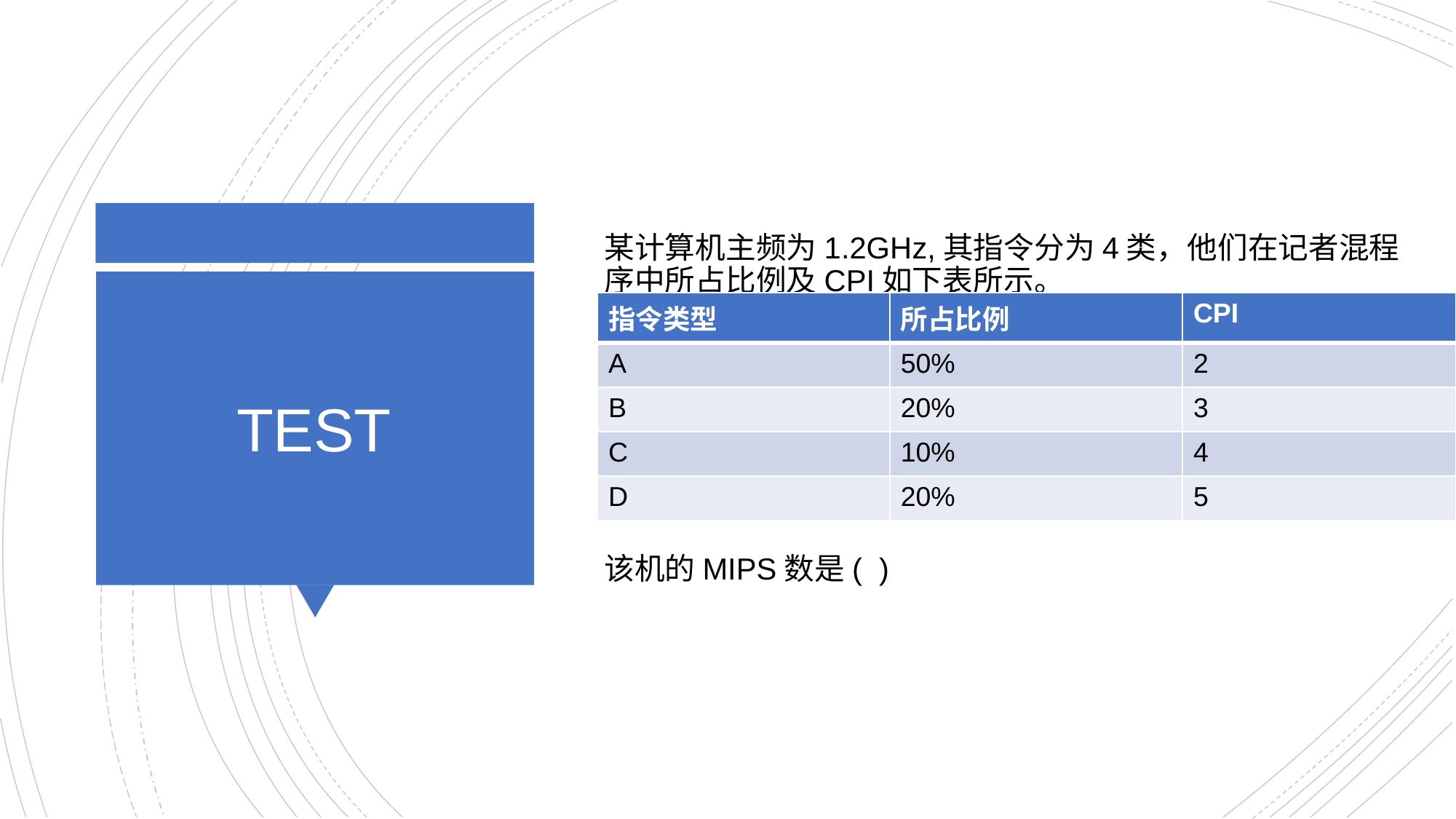

某计算机主频为1.2GHz,其指令分为4类，他们在记者混程序中所占比例及CPI如下表所示。

该机的MIPS数是(  )

# TEST
| 指令类型 | 所占比例 | CPI |
| --- | --- | --- |
| A | 50% | 2 |
| B | 20% | 3 |
| C | 10% | 4 |
| D | 20% | 5 |